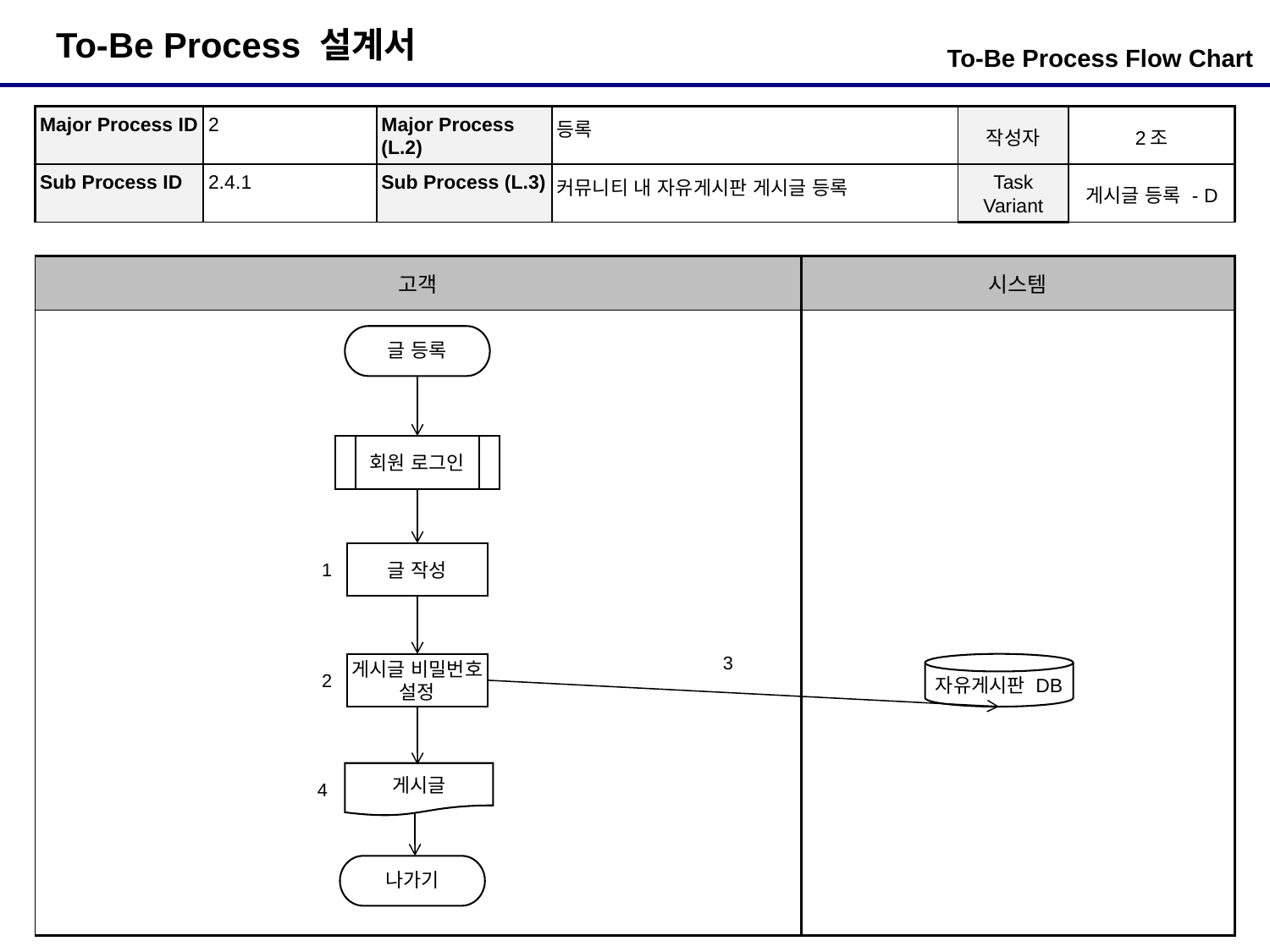

To-Be Process Flow Chart
| Major Process ID | 2 | Major Process (L.2) | 등록 | 작성자 | 2조 |
| --- | --- | --- | --- | --- | --- |
| Sub Process ID | 2.4.1 | Sub Process (L.3) | 커뮤니티 내 자유게시판 게시글 등록 | Task Variant | 게시글 등록 - D |
| 고객 | 시스템 |
| --- | --- |
|  |  |
글 등록
회원 로그인
글 작성
1
3
게시글 비밀번호 설정
자유게시판 DB
2
게시글
4
나가기